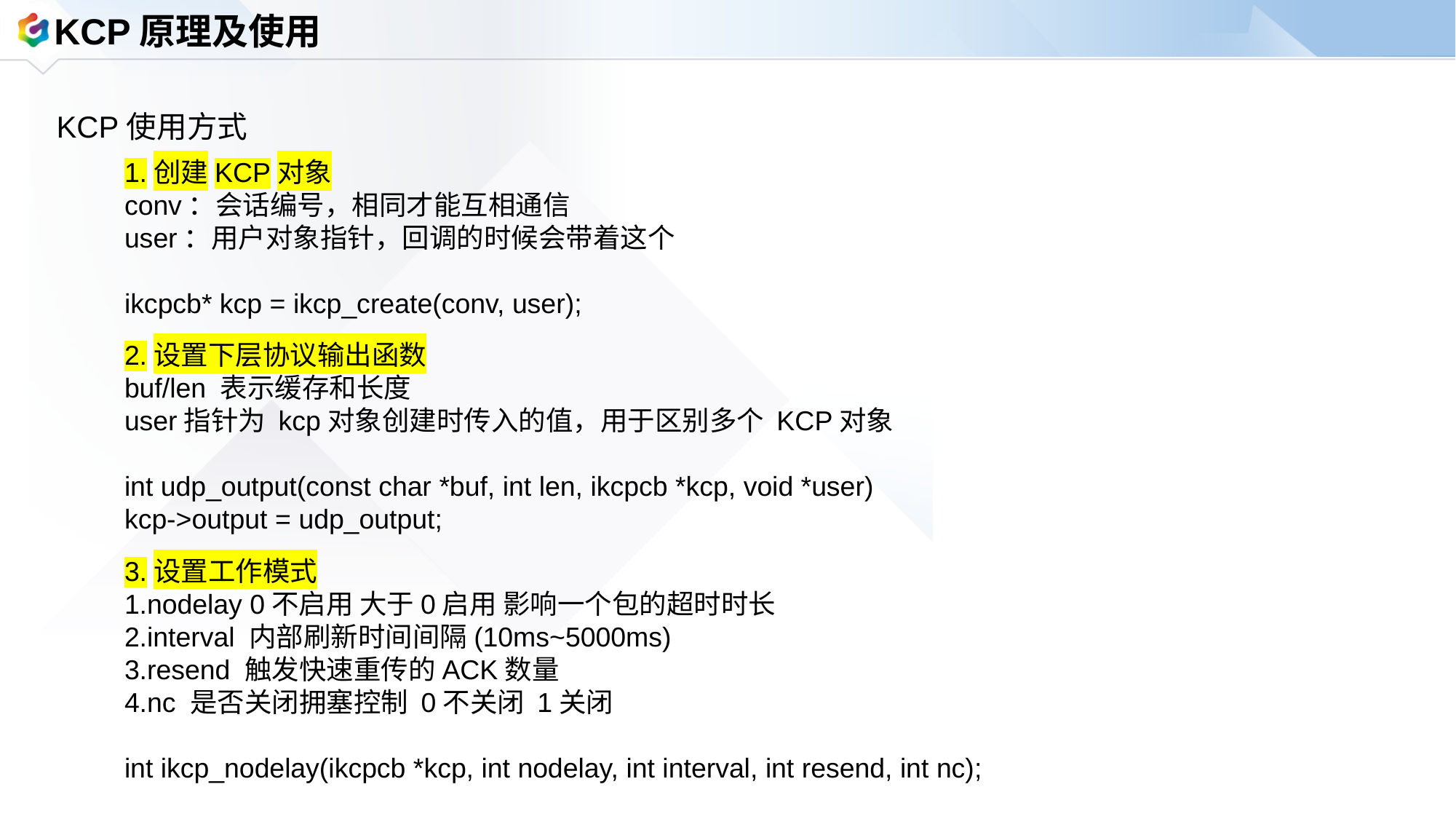

KCP原理及使用

KCP使用方式
1.创建KCP对象
conv：会话编号，相同才能互相通信
user：用户对象指针，回调的时候会带着这个

ikcpcb* kcp = ikcp_create(conv, user);
2.设置下层协议输出函数
buf/len 表示缓存和长度
user指针为 kcp对象创建时传入的值，用于区别多个 KCP对象

int udp_output(const char *buf, int len, ikcpcb *kcp, void *user)
kcp->output = udp_output;
3.设置工作模式
1.nodelay 0不启用 大于0启用 影响一个包的超时时长
2.interval 内部刷新时间间隔(10ms~5000ms)
3.resend 触发快速重传的ACK数量
4.nc 是否关闭拥塞控制 0不关闭 1关闭

int ikcp_nodelay(ikcpcb *kcp, int nodelay, int interval, int resend, int nc);